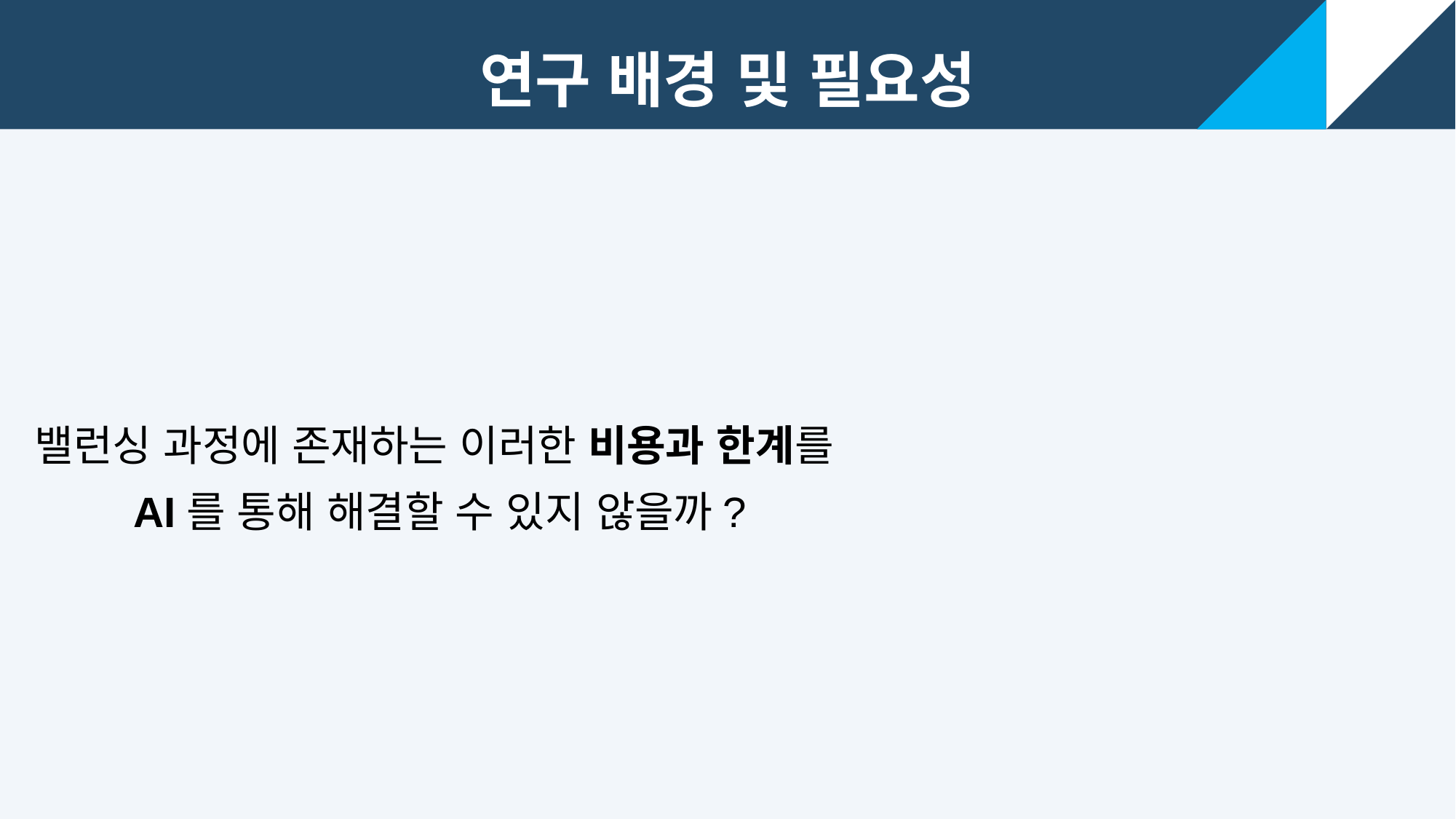

연구 배경 및 필요성

밸런싱 과정에 존재하는 이러한 비용과 한계를
AI를 통해 해결할 수 있지 않을까?